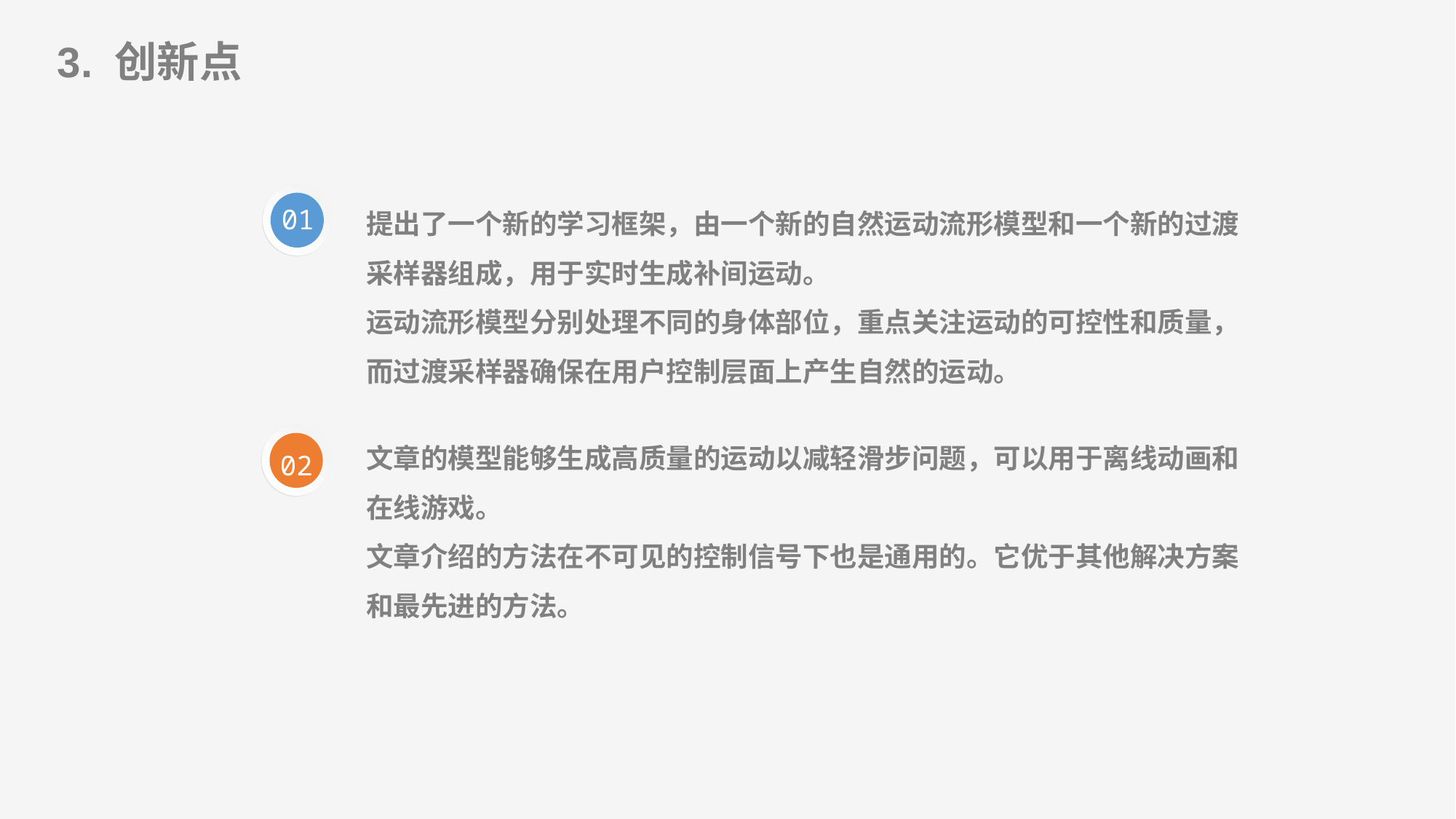

3. 创新点

提出了一个新的学习框架，由一个新的自然运动流形模型和一个新的过渡采样器组成，用于实时生成补间运动。
运动流形模型分别处理不同的身体部位，重点关注运动的可控性和质量，而过渡采样器确保在用户控制层面上产生自然的运动。

01

02
文章的模型能够生成高质量的运动以减轻滑步问题，可以用于离线动画和在线游戏。
文章介绍的方法在不可见的控制信号下也是通用的。它优于其他解决方案和最先进的方法。